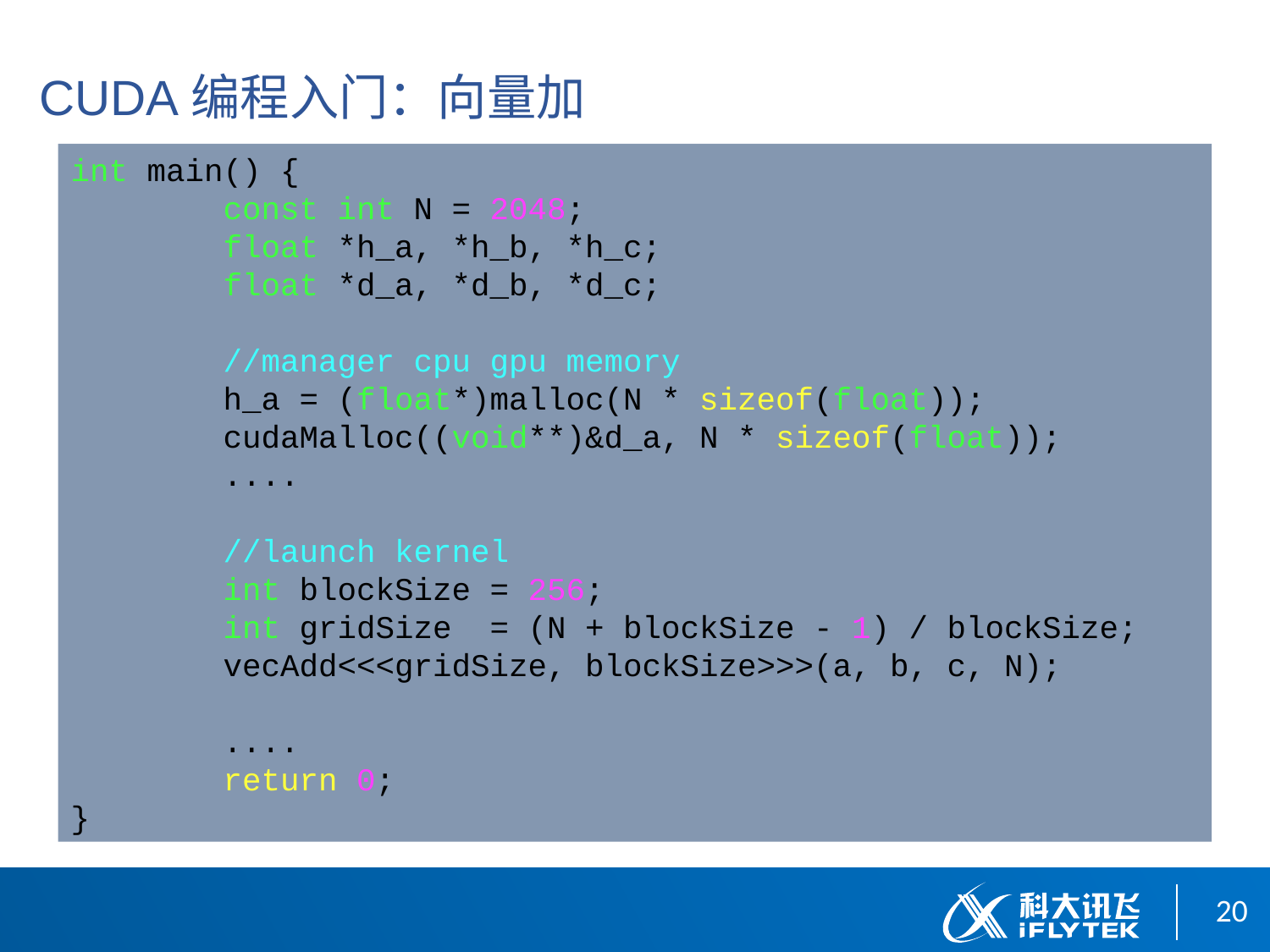

CUDA编程入门：向量加
int main() {
        const int N = 2048;
        float *h_a, *h_b, *h_c;
        float *d_a, *d_b, *d_c;

        //manager cpu gpu memory
        h_a = (float*)malloc(N * sizeof(float));
        cudaMalloc((void**)&d_a, N * sizeof(float));
        ....

        //launch kernel
        int blockSize = 256;
        int gridSize  = (N + blockSize - 1) / blockSize;
        vecAdd<<<gridSize, blockSize>>>(a, b, c, N);

        ....
        return 0;
}